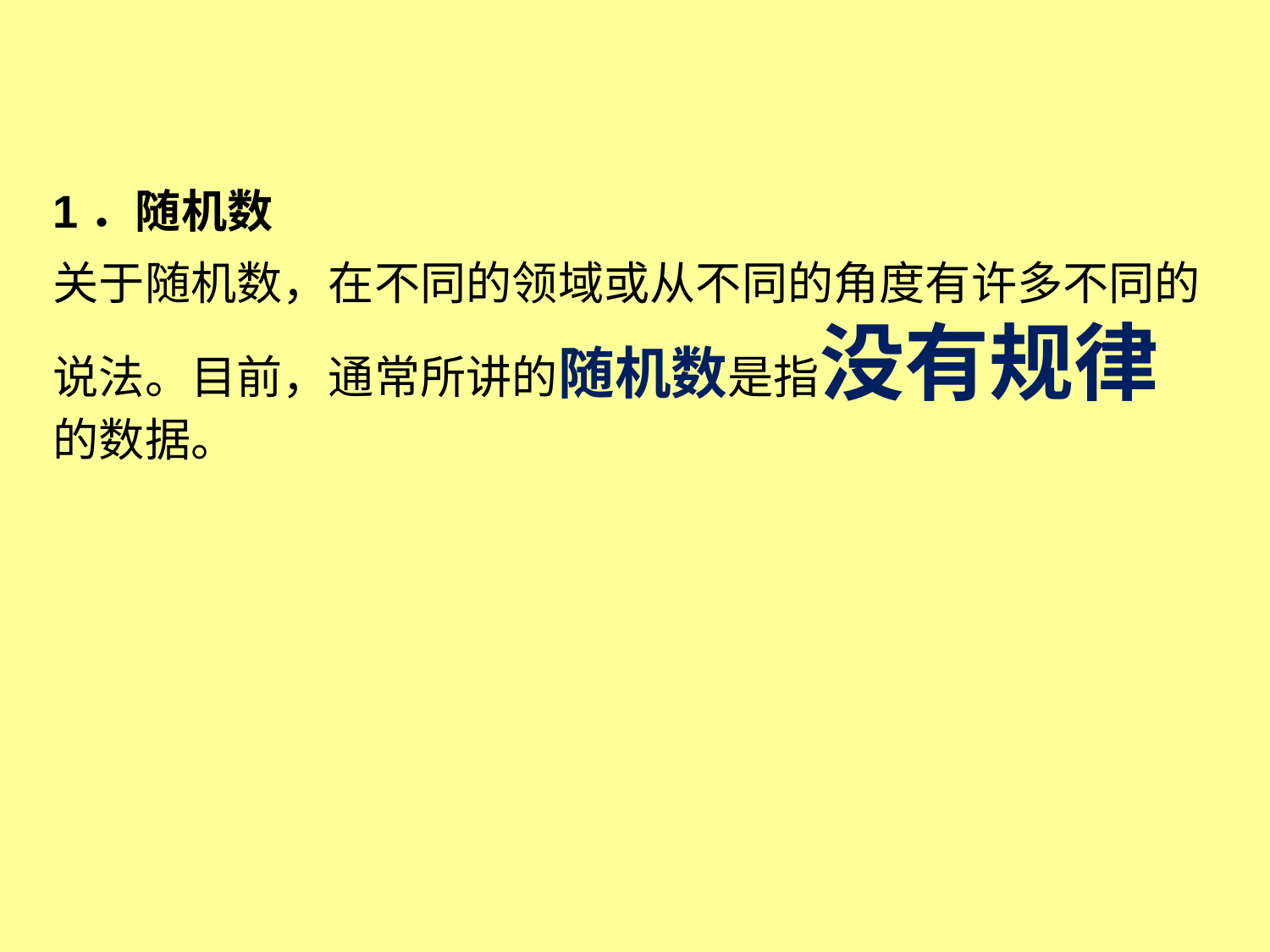

#
1．随机数
关于随机数，在不同的领域或从不同的角度有许多不同的说法。目前，通常所讲的随机数是指没有规律的数据。